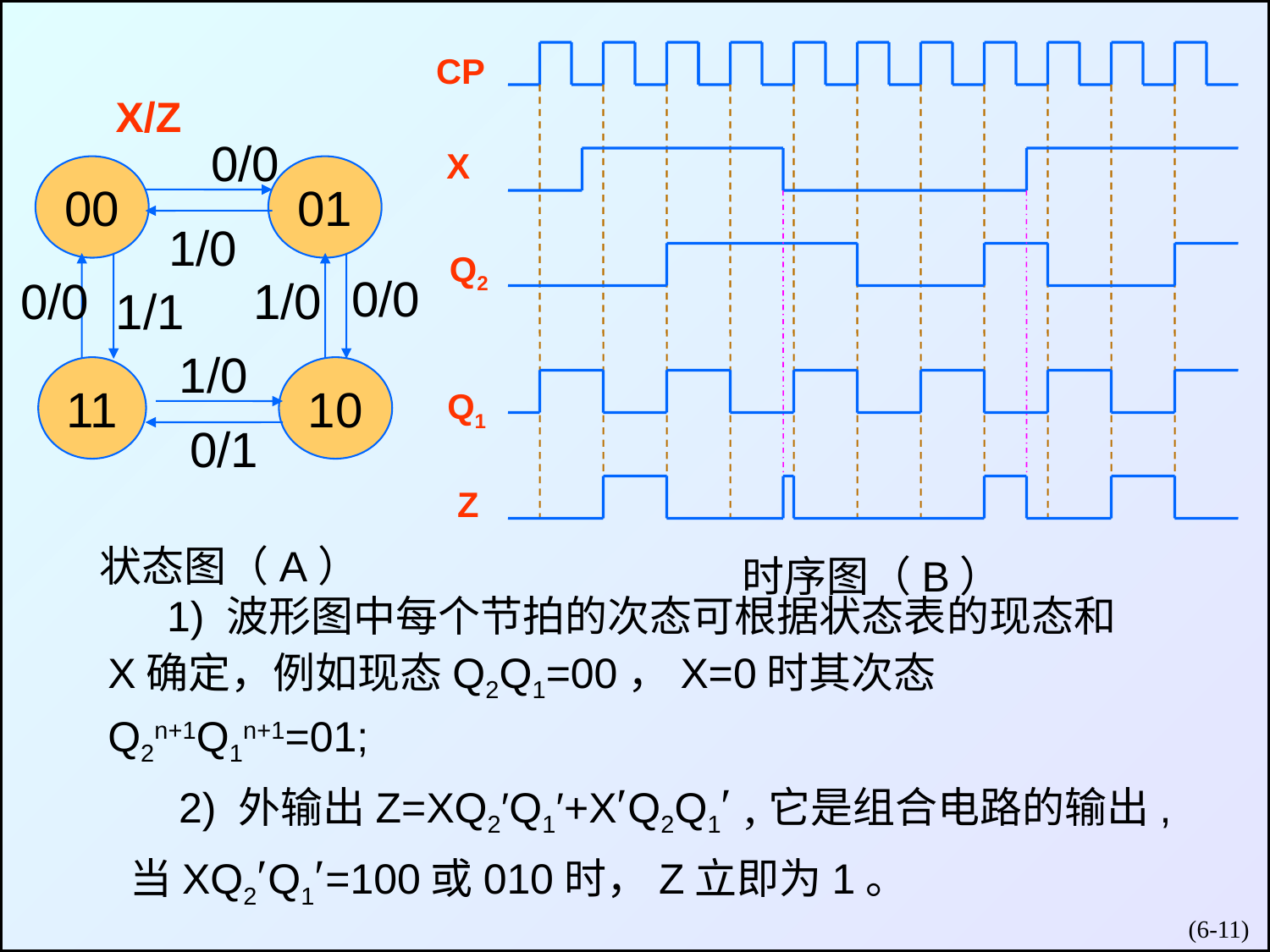

CP

X/Z

0/0
X

00
01

1/0
Q2

0/0
0/0
1/0
1/1

1/0
11
10

Q1

0/1

Z

状态图（A）
时序图（B）
     1) 波形图中每个节拍的次态可根据状态表的现态和X确定，例如现态Q2Q1=00，X=0时其次态Q2n+1Q1n+1=01;
      2) 外输出Z=XQ2′Q1′+X′Q2Q1′ ,它是组合电路的输出, 当XQ2′Q1′=100或010时，Z立即为1。
(6-11)